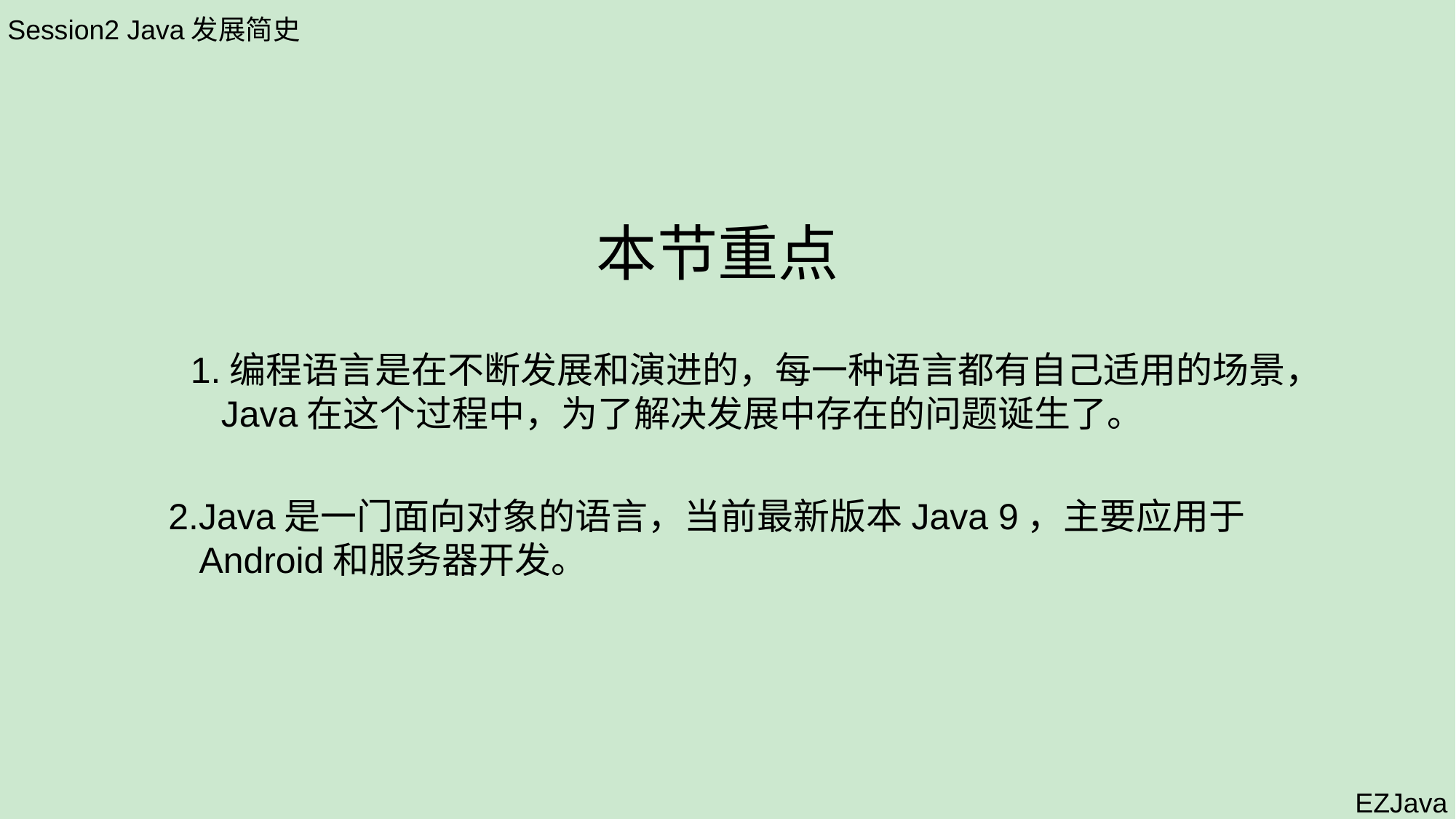

Session2 Java发展简史
本节重点
1.编程语言是在不断发展和演进的，每一种语言都有自己适用的场景，
   Java在这个过程中，为了解决发展中存在的问题诞生了。
2.Java是一门面向对象的语言，当前最新版本Java 9，主要应用于
   Android和服务器开发。
EZJava